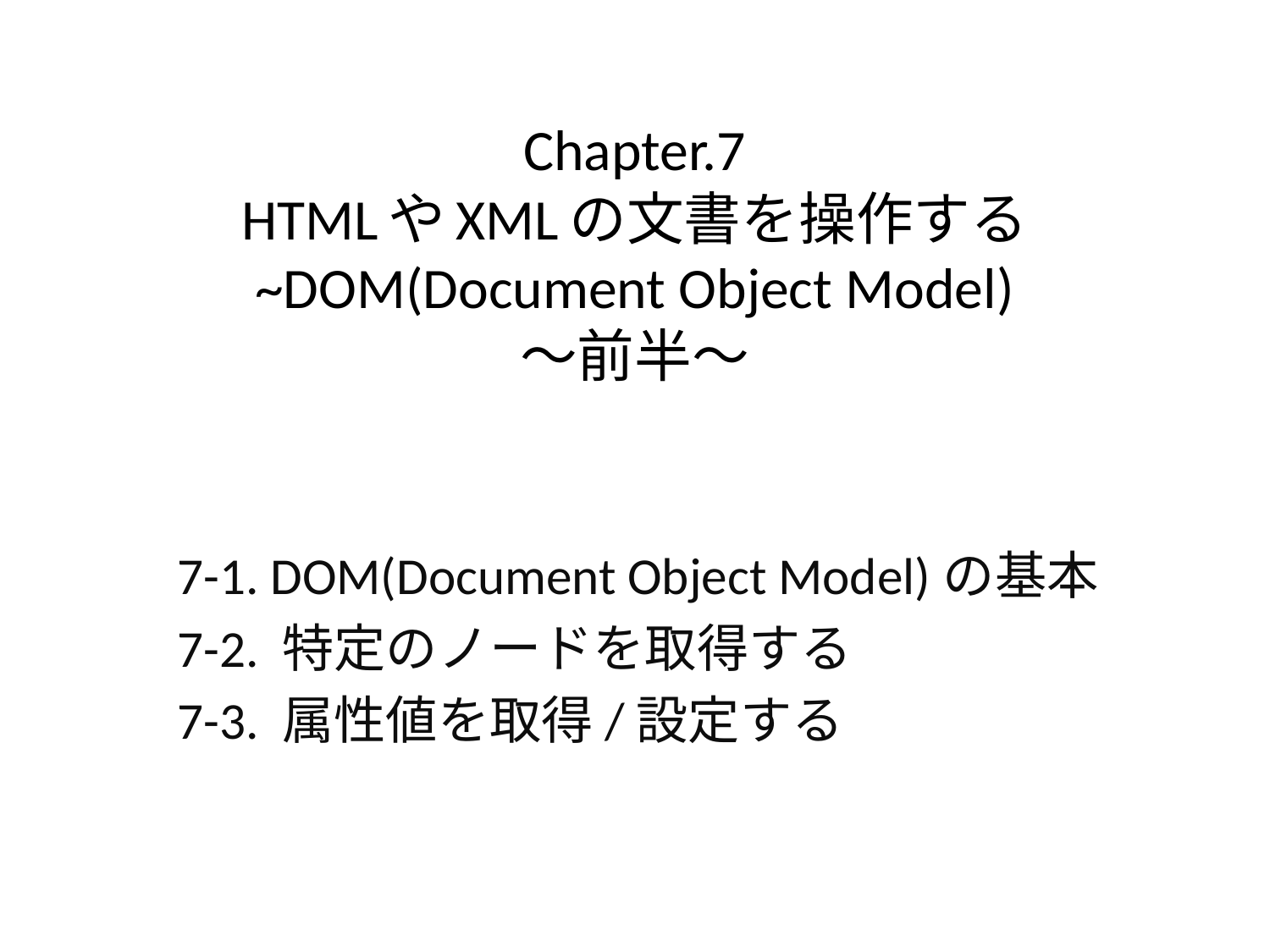

# Chapter.7 HTMLやXMLの文書を操作する ~DOM(Document Object Model) ～前半～
7-1. DOM(Document Object Model)の基本
7-2. 特定のノードを取得する
7-3. 属性値を取得/設定する